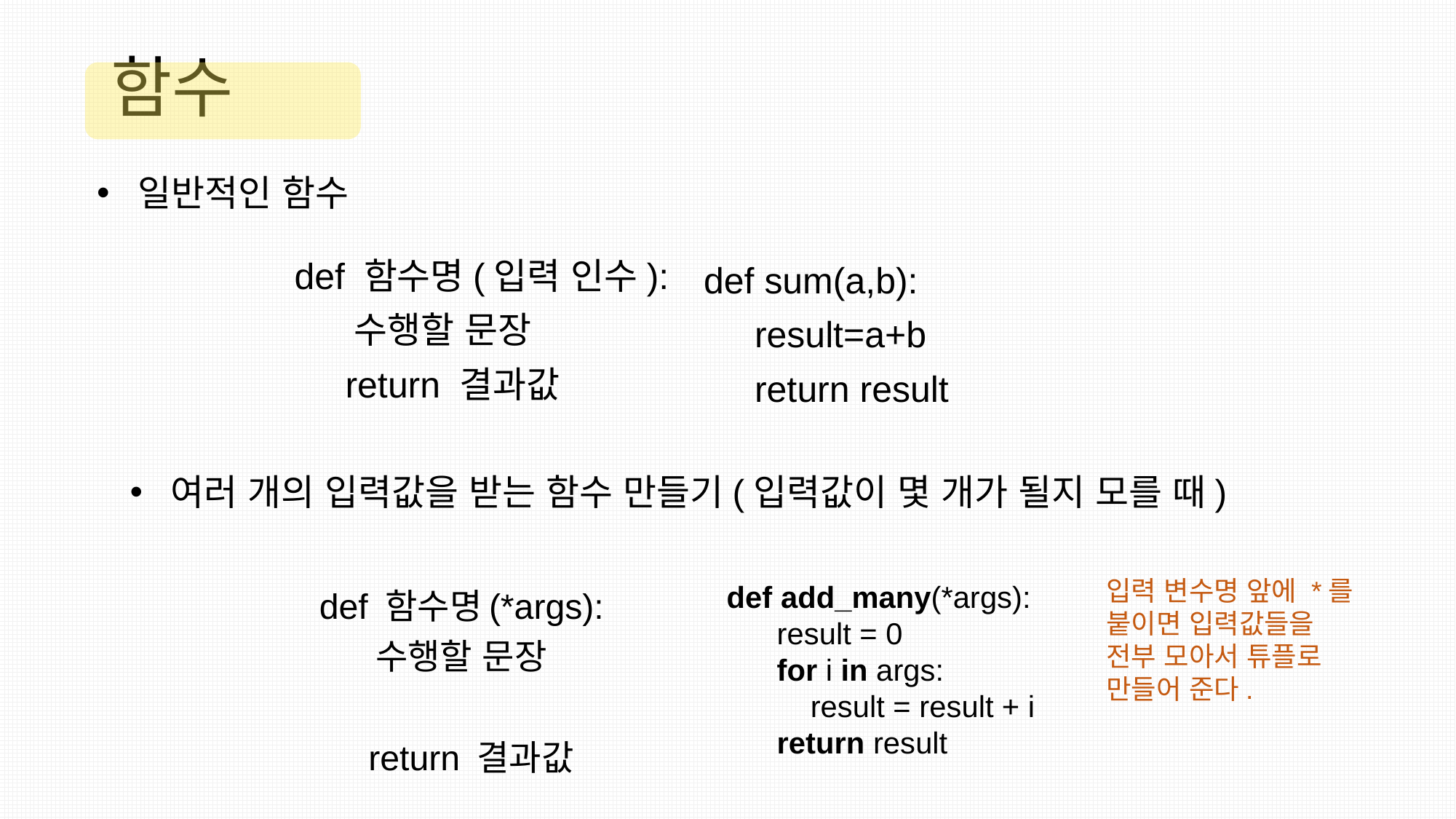

# 함수

일반적인 함수
def 함수명(입력 인수):
     수행할 문장
     return 결과값
def sum(a,b):
     result=a+b
     return result
여러 개의 입력값을 받는 함수 만들기(입력값이 몇 개가 될지 모를 때)
입력 변수명 앞에 *를 붙이면 입력값들을 전부 모아서 튜플로 만들어 준다.
def add_many(*args):
      result = 0
      for i in args:
          result = result + i
      return result
def 함수명(*args):
     수행할 문장

     return 결과값